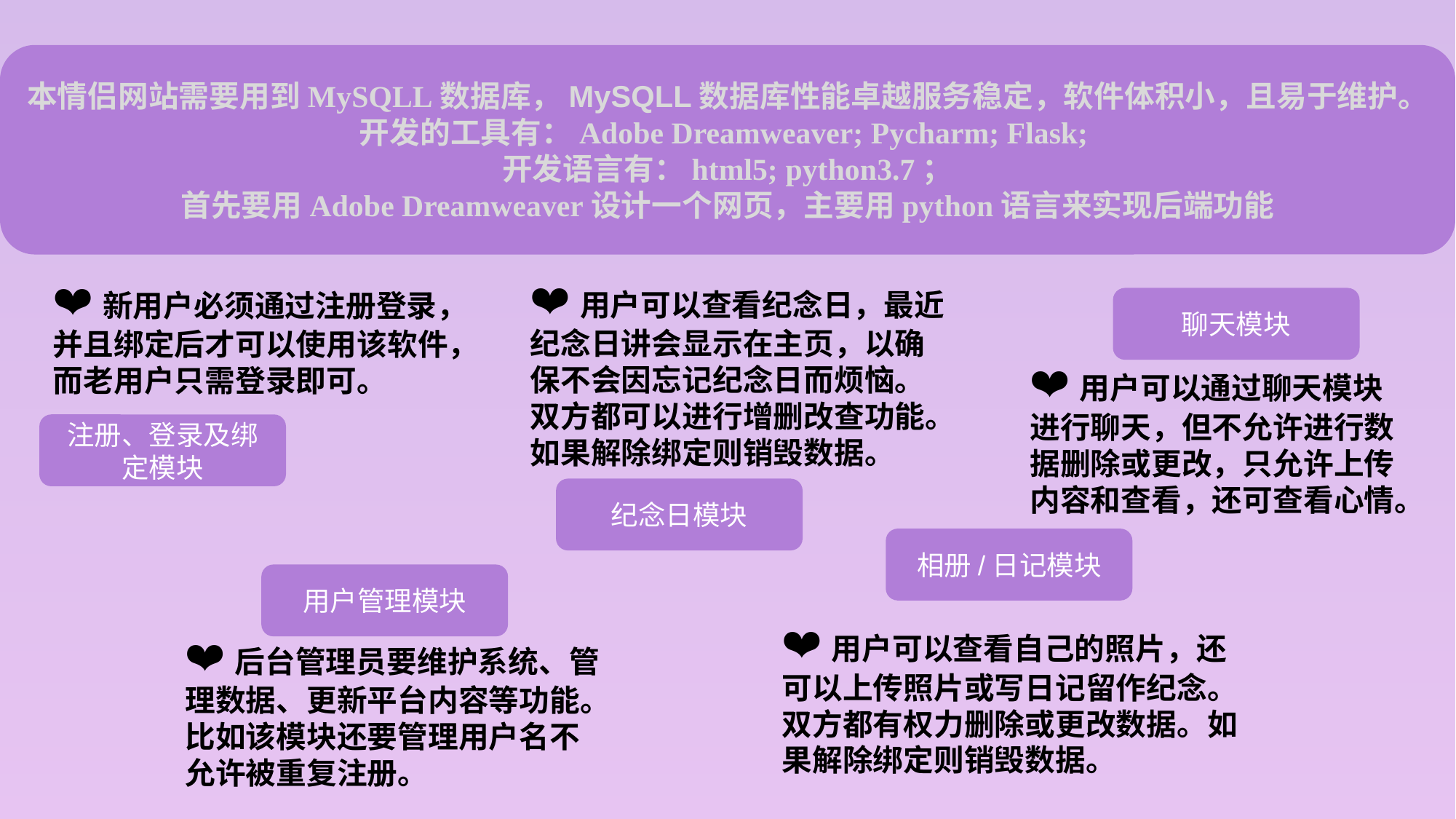

本情侣网站需要用到MySQLL数据库，MySQLL数据库性能卓越服务稳定，软件体积小，且易于维护。
开发的工具有：Adobe Dreamweaver; Pycharm; Flask;
开发语言有：html5; python3.7；
首先要用Adobe Dreamweaver设计一个网页，主要用python语言来实现后端功能
❤用户可以查看纪念日，最近纪念日讲会显示在主页，以确保不会因忘记纪念日而烦恼。双方都可以进行增删改查功能。如果解除绑定则销毁数据。
❤新用户必须通过注册登录，并且绑定后才可以使用该软件，而老用户只需登录即可。
聊天模块
❤用户可以通过聊天模块进行聊天，但不允许进行数据删除或更改，只允许上传内容和查看，还可查看心情。
注册、登录及绑定模块
纪念日模块
相册/日记模块
用户管理模块
❤用户可以查看自己的照片，还可以上传照片或写日记留作纪念。双方都有权力删除或更改数据。如果解除绑定则销毁数据。
❤后台管理员要维护系统、管理数据、更新平台内容等功能。比如该模块还要管理用户名不允许被重复注册。